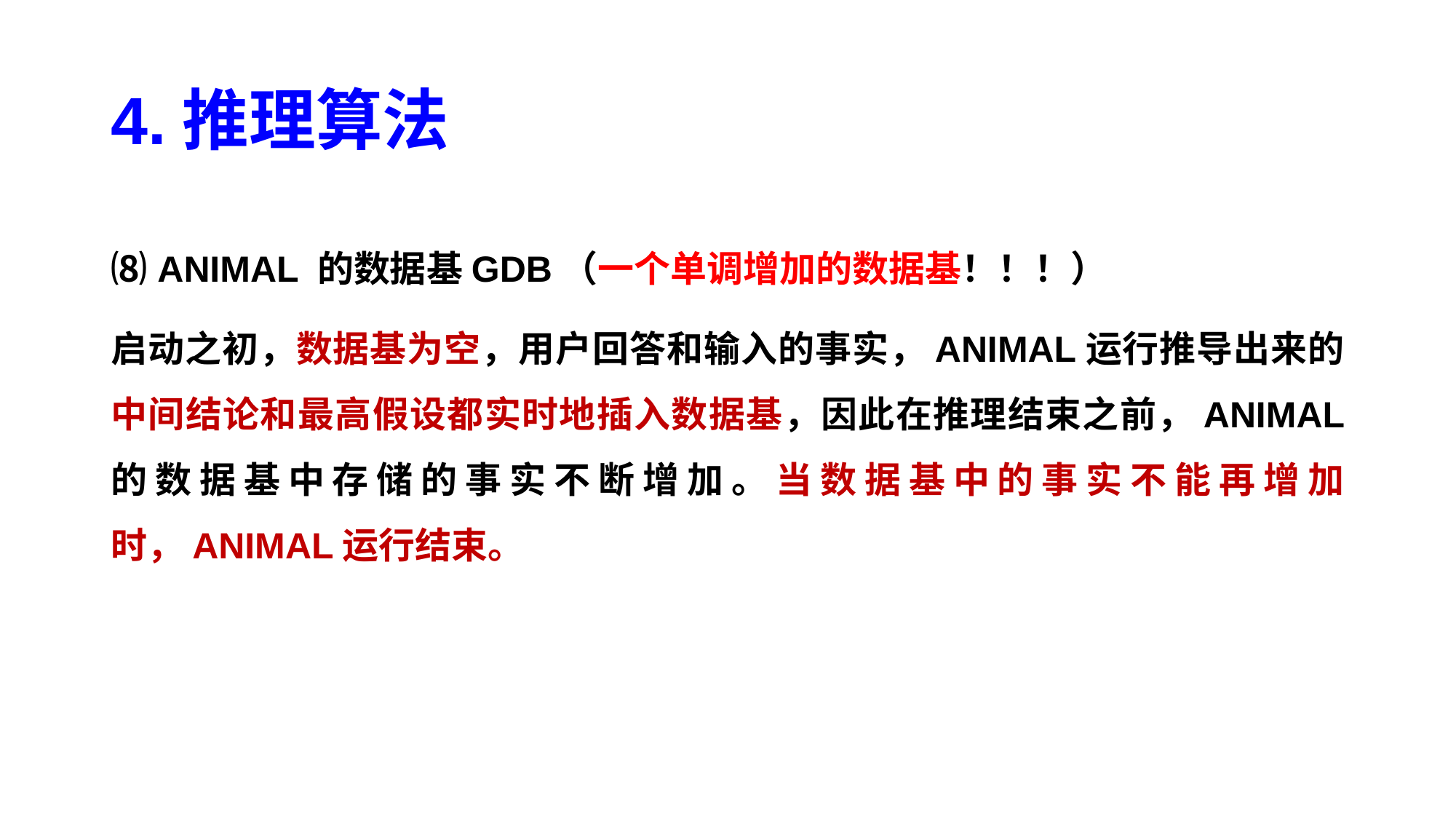

# 4.推理算法
⑻ ANIMAL 的数据基GDB（一个单调增加的数据基！！！）
启动之初，数据基为空，用户回答和输入的事实，ANIMAL运行推导出来的中间结论和最高假设都实时地插入数据基，因此在推理结束之前，ANIMAL 的数据基中存储的事实不断增加。当数据基中的事实不能再增加时，ANIMAL运行结束。